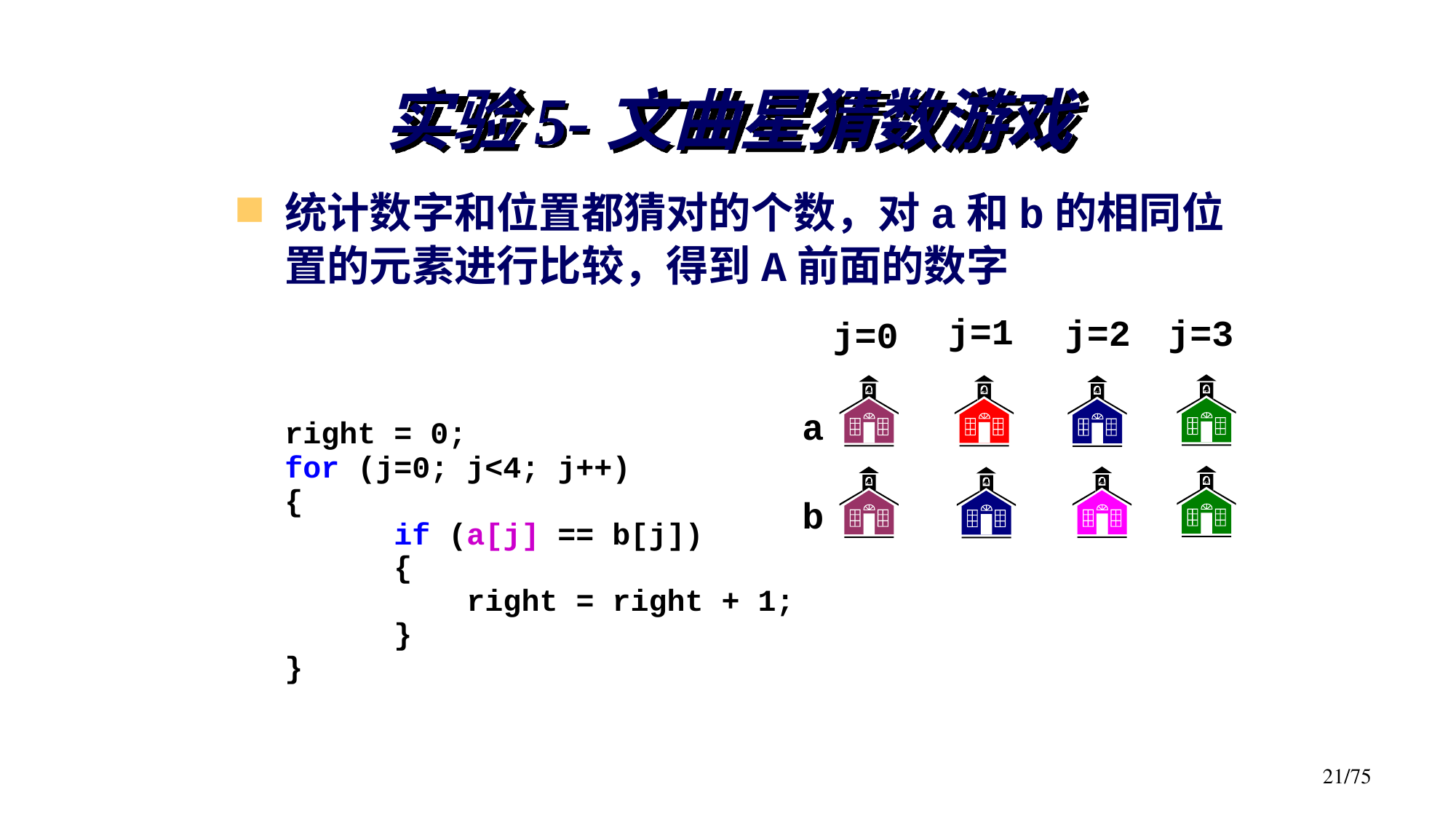

# 实验5-文曲星猜数游戏
统计数字和位置都猜对的个数，对a和b的相同位置的元素进行比较，得到A前面的数字

	right = 0;
	for (j=0; j<4; j++)
	{
		if (a[j] == b[j])
		{
		    right = right + 1;
		}
	}
j=1
j=2
j=3
j=0

a

b